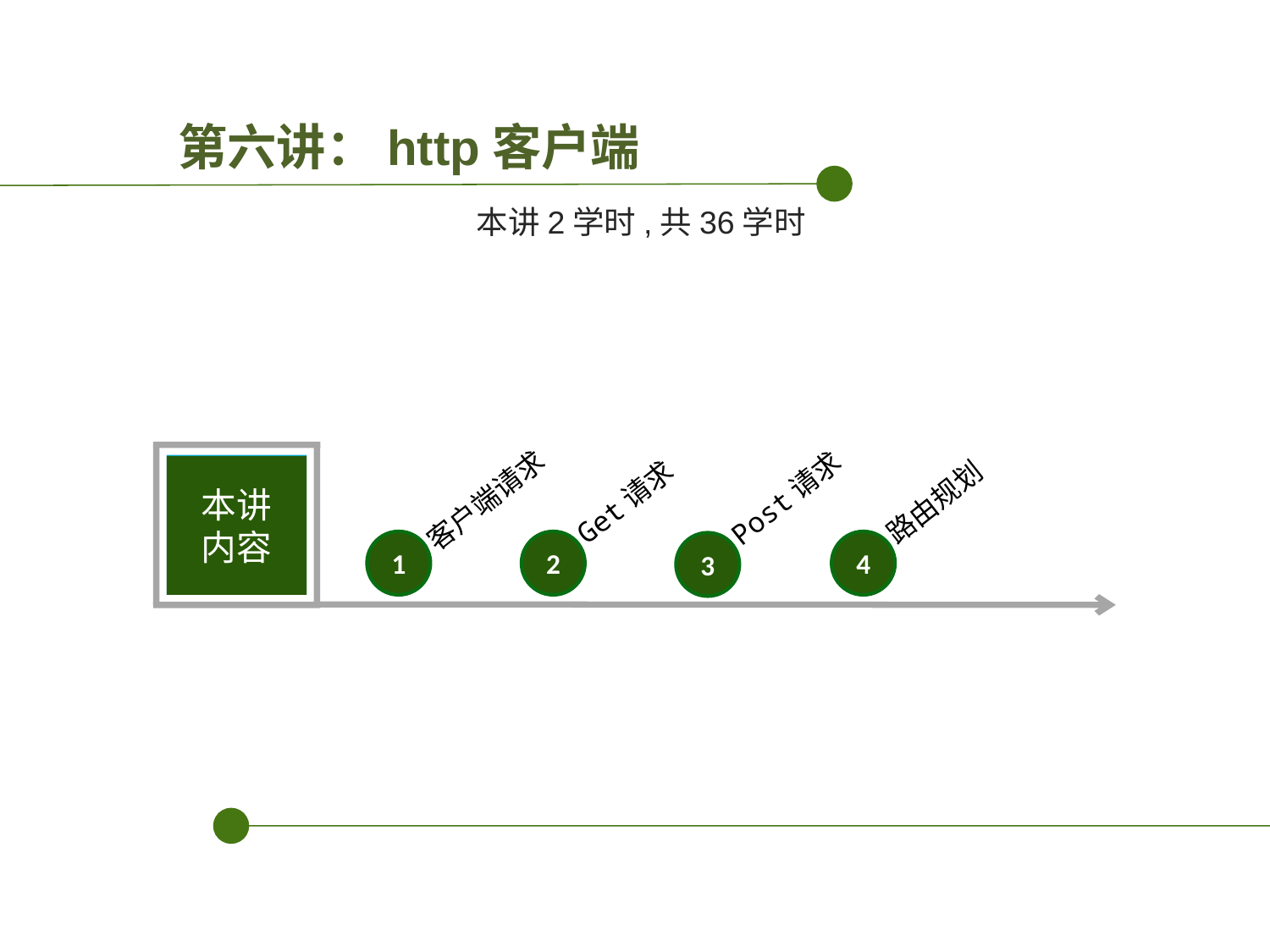

第六讲：http客户端

本讲2学时,共36学时

客户端请求
1
路由规划
4
Post请求
3
Get请求
2

培训机构
本讲
内容